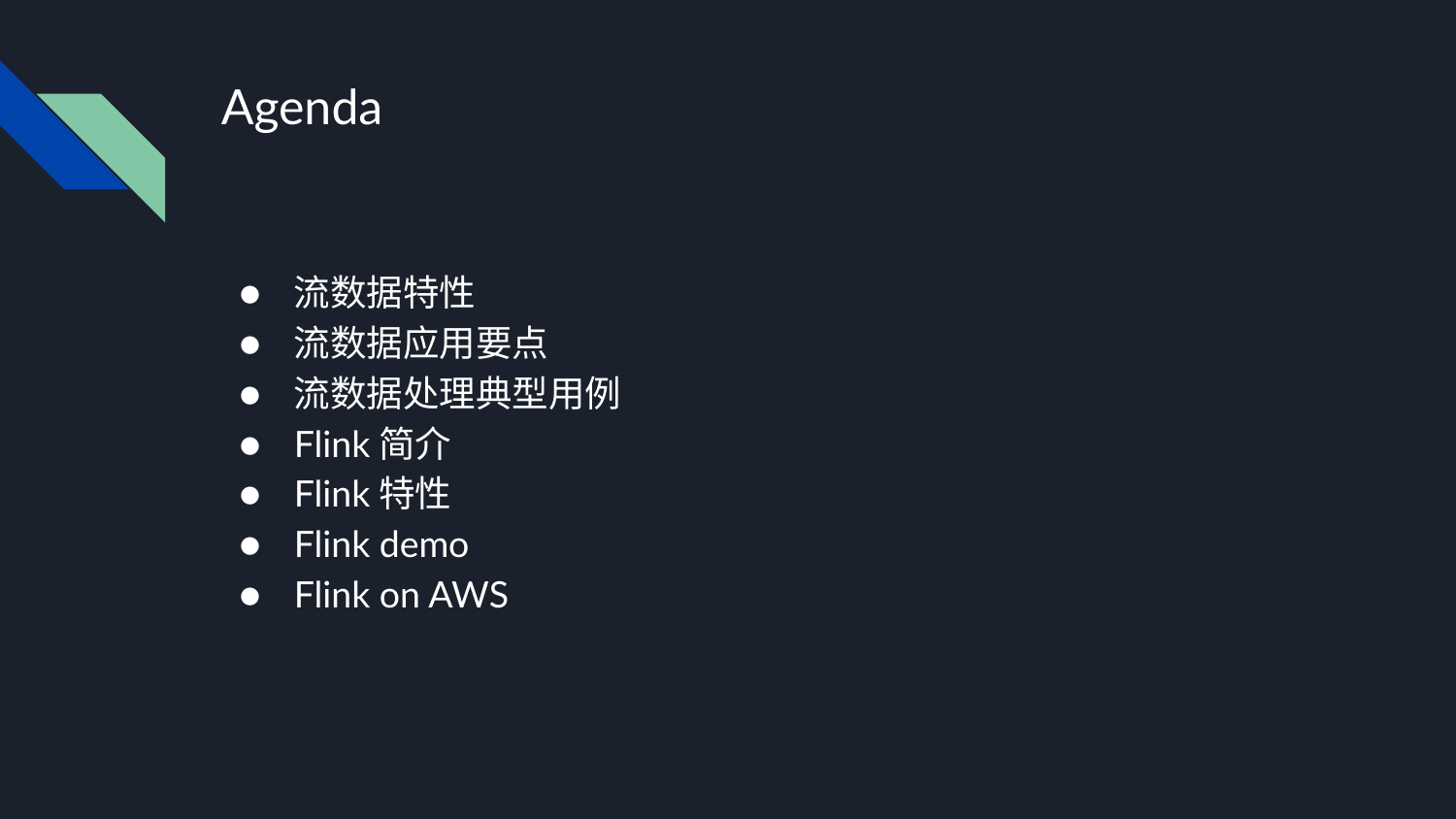

# Agenda
流数据特性
流数据应用要点
流数据处理典型用例
Flink简介
Flink特性
Flink demo
Flink on AWS